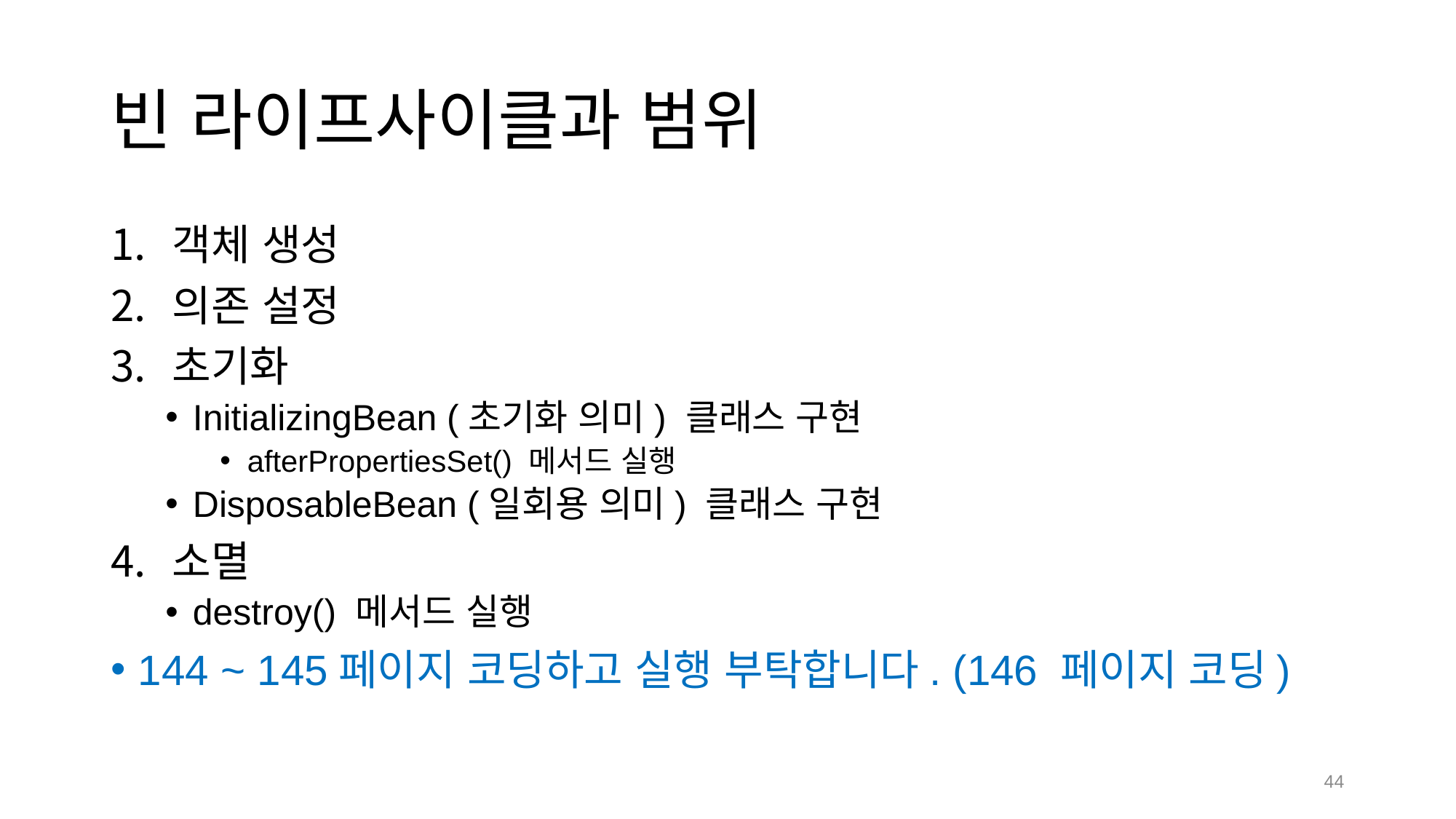

# 빈 라이프사이클과 범위
객체 생성
의존 설정
초기화
InitializingBean (초기화 의미) 클래스 구현
afterPropertiesSet() 메서드 실행
DisposableBean (일회용 의미) 클래스 구현
소멸
destroy() 메서드 실행
144 ~ 145페이지 코딩하고 실행 부탁합니다. (146 페이지 코딩)
44